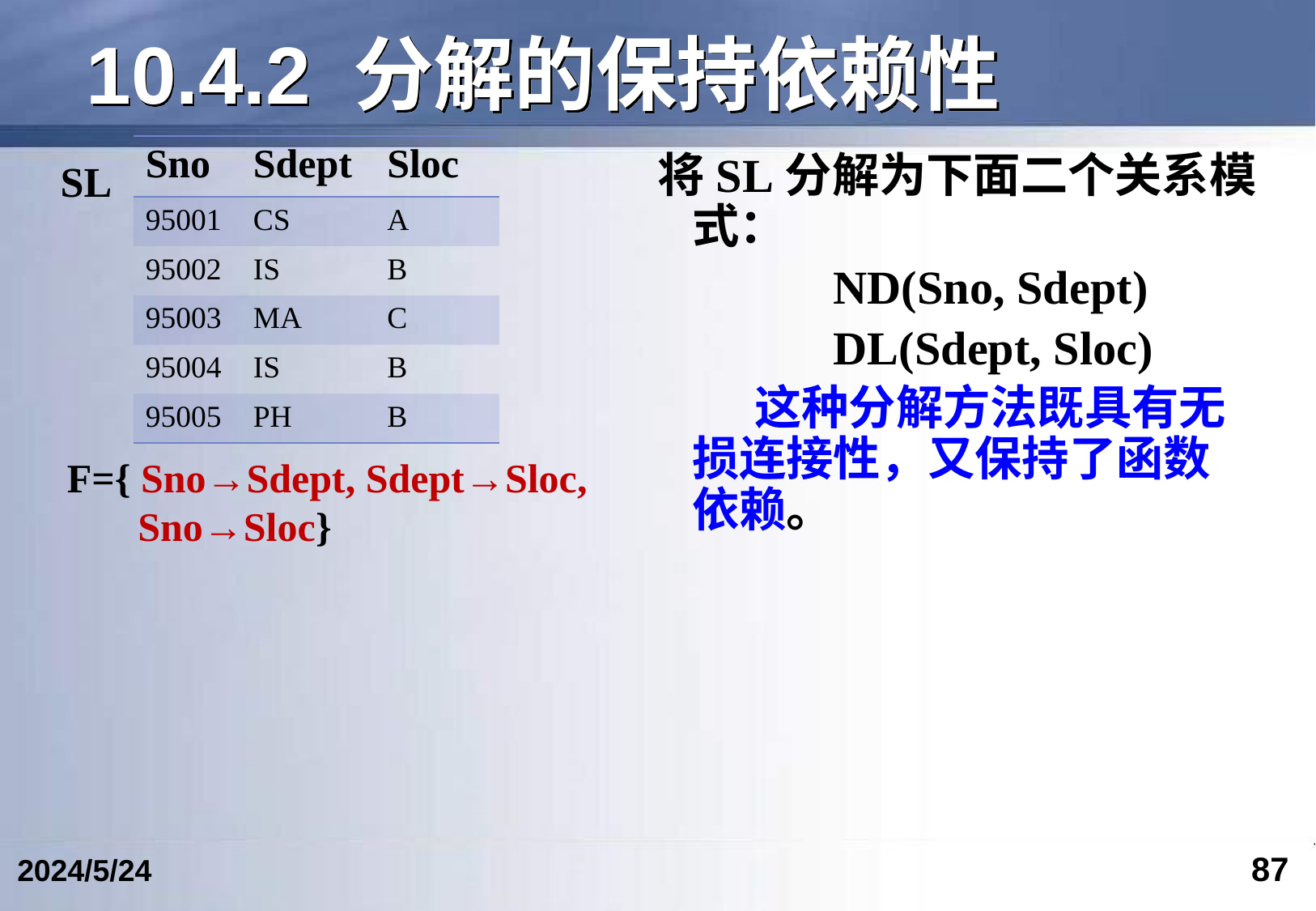

# 10.4.2 分解的保持依赖性
| Sno | Sdept | Sloc |
| --- | --- | --- |
| 95001 | CS | A |
| 95002 | IS | B |
| 95003 | MA | C |
| 95004 | IS | B |
| 95005 | PH | B |
SL
将SL分解为下面二个关系模式：
               ND(Sno, Sdept)
               DL(Sdept, Sloc)
        这种分解方法既具有无损连接性，又保持了函数依赖。
F={ Sno→Sdept, Sdept→Sloc,
       Sno→Sloc}
87
2024/5/24